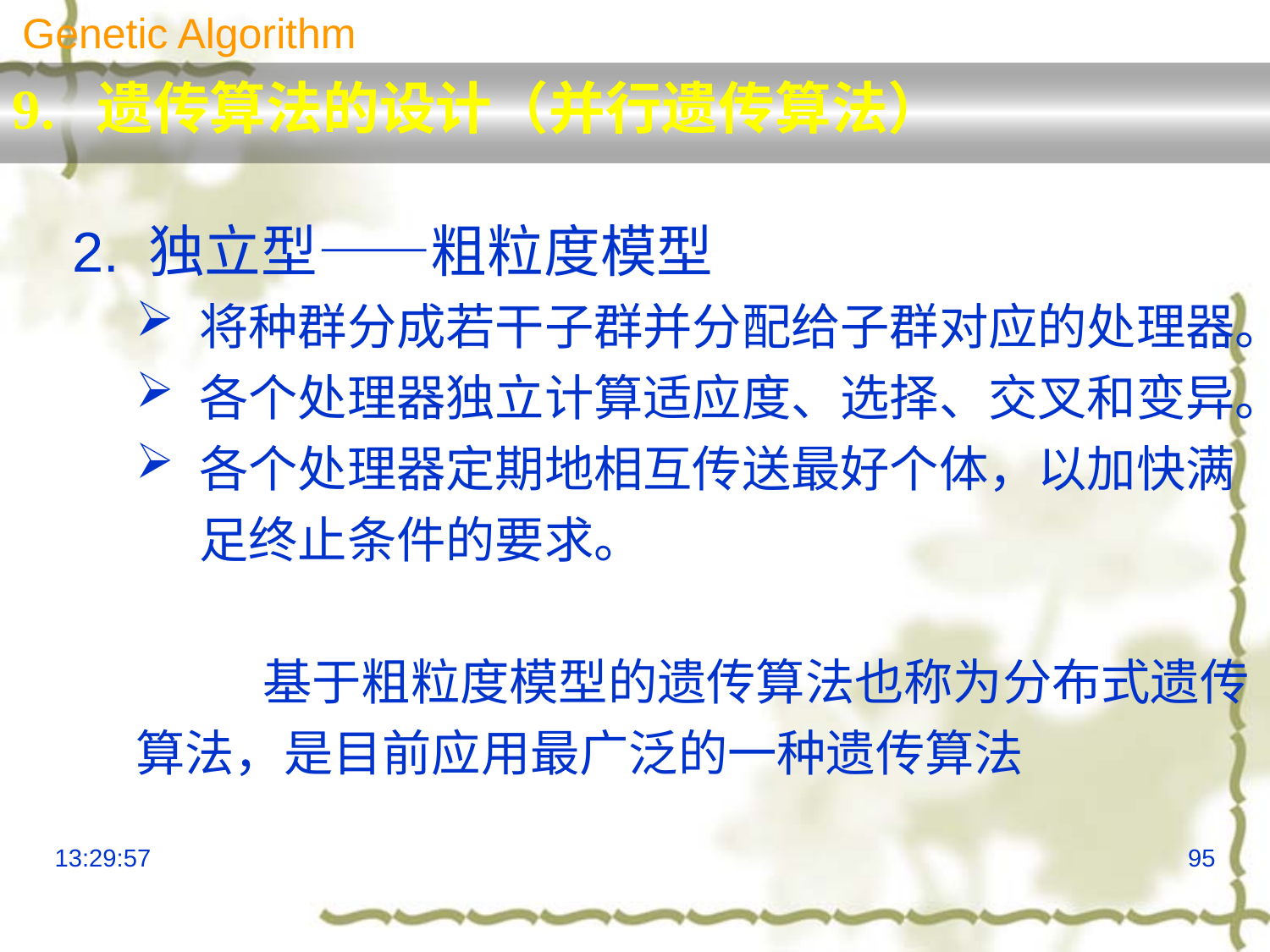

Genetic Algorithm
9.  遗传算法的设计（并行遗传算法）
2. 独立型——粗粒度模型
将种群分成若干子群并分配给子群对应的处理器。
各个处理器独立计算适应度、选择、交叉和变异。
各个处理器定期地相互传送最好个体，以加快满足终止条件的要求。

	基于粗粒度模型的遗传算法也称为分布式遗传算法，是目前应用最广泛的一种遗传算法
13:29:57
95